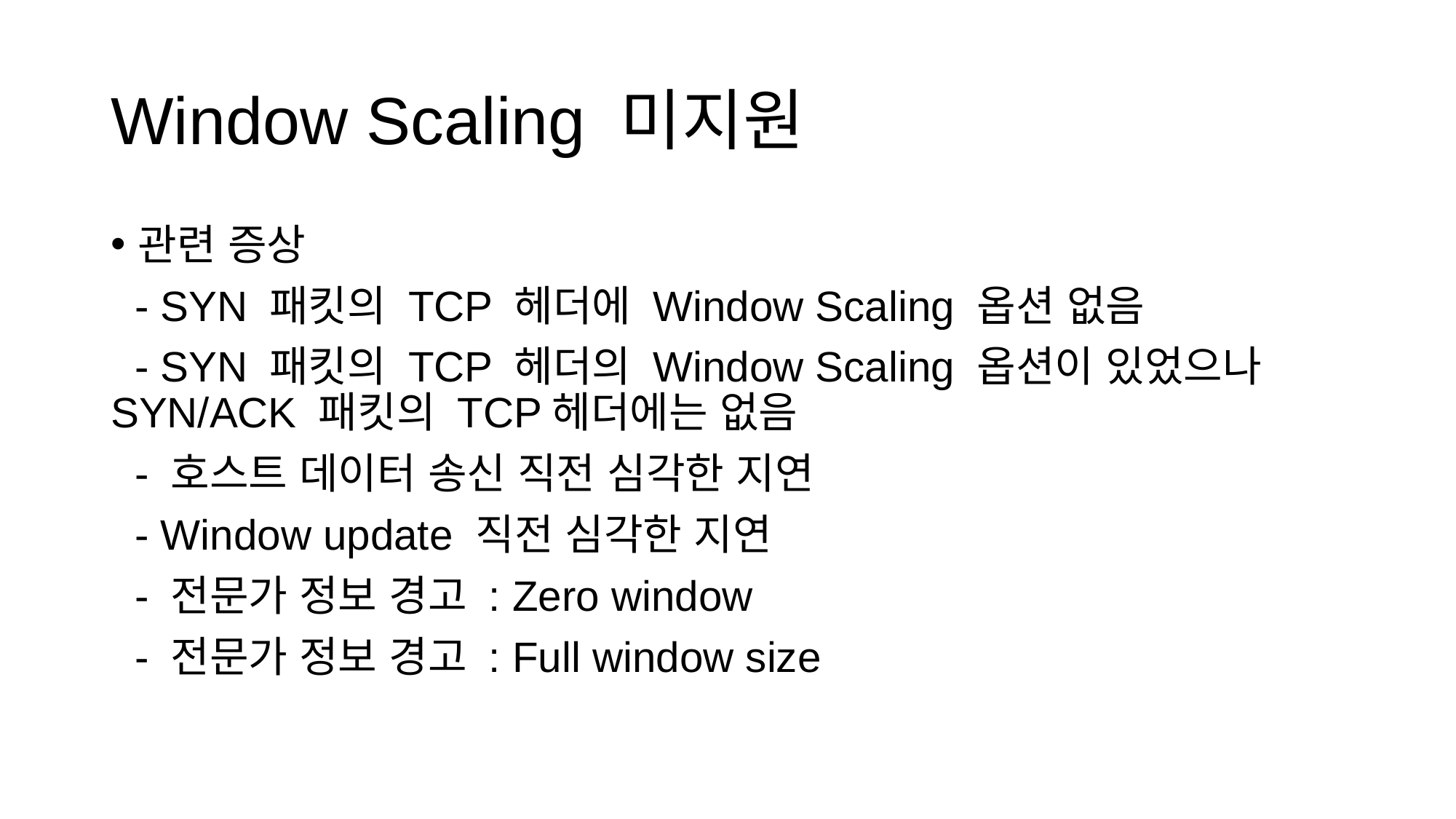

# Window Scaling 미지원
관련 증상
  - SYN 패킷의 TCP 헤더에 Window Scaling 옵션 없음
  - SYN 패킷의 TCP 헤더의 Window Scaling 옵션이 있었으나 SYN/ACK 패킷의 TCP헤더에는 없음
  - 호스트 데이터 송신 직전 심각한 지연
  - Window update 직전 심각한 지연
  - 전문가 정보 경고 : Zero window
  - 전문가 정보 경고 : Full window size